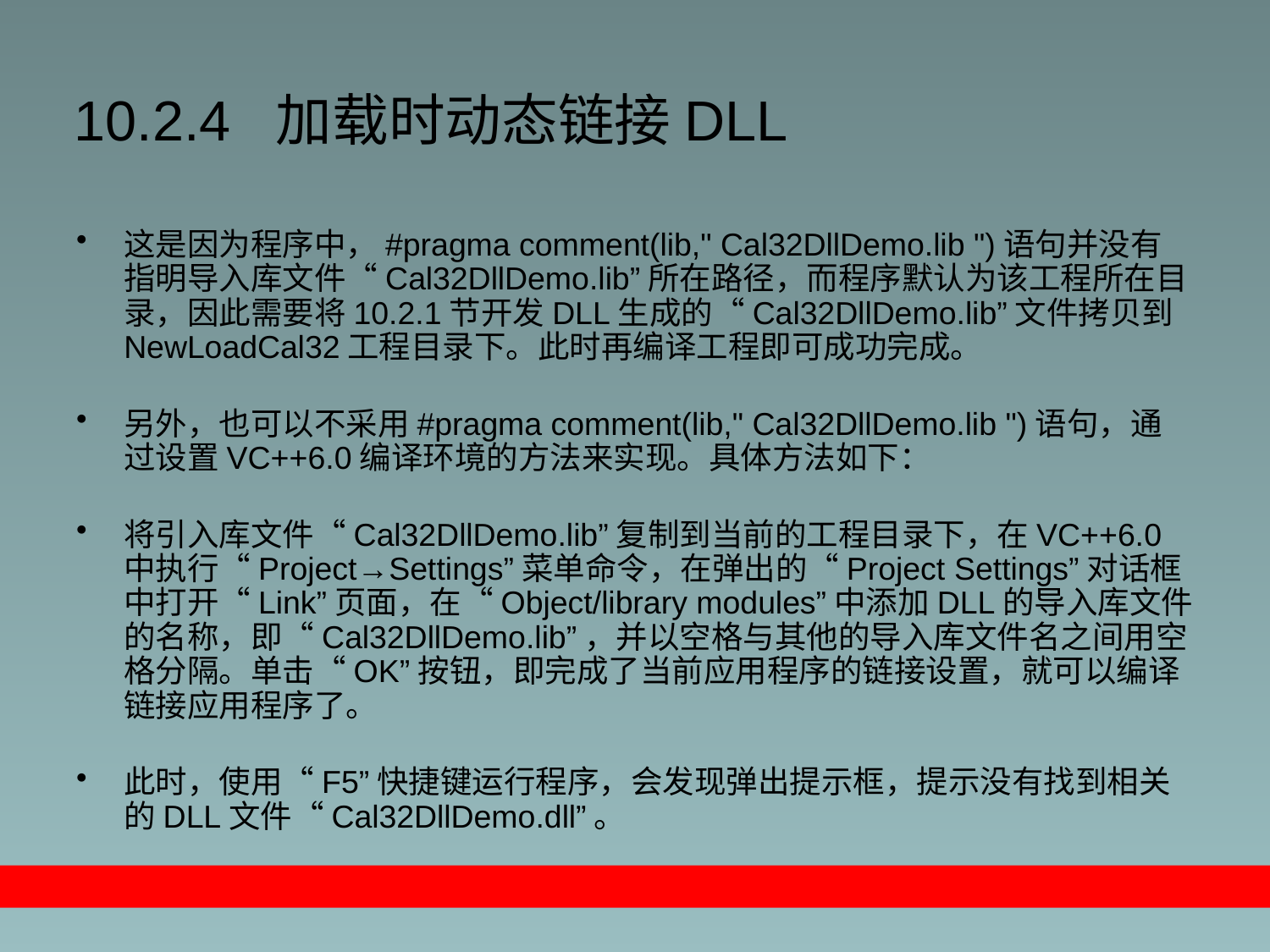

# 10.2.4  加载时动态链接DLL
这是因为程序中，#pragma comment(lib," Cal32DllDemo.lib ")语句并没有指明导入库文件“Cal32DllDemo.lib”所在路径，而程序默认为该工程所在目录，因此需要将10.2.1节开发DLL生成的“Cal32DllDemo.lib”文件拷贝到NewLoadCal32工程目录下。此时再编译工程即可成功完成。
另外，也可以不采用#pragma comment(lib," Cal32DllDemo.lib ")语句，通过设置VC++6.0编译环境的方法来实现。具体方法如下：
将引入库文件“Cal32DllDemo.lib”复制到当前的工程目录下，在VC++6.0中执行“Project→Settings”菜单命令，在弹出的“Project Settings”对话框中打开“Link”页面，在“Object/library modules”中添加DLL的导入库文件的名称，即“Cal32DllDemo.lib”，并以空格与其他的导入库文件名之间用空格分隔。单击“OK”按钮，即完成了当前应用程序的链接设置，就可以编译链接应用程序了。
此时，使用“F5”快捷键运行程序，会发现弹出提示框，提示没有找到相关的DLL文件“Cal32DllDemo.dll”。